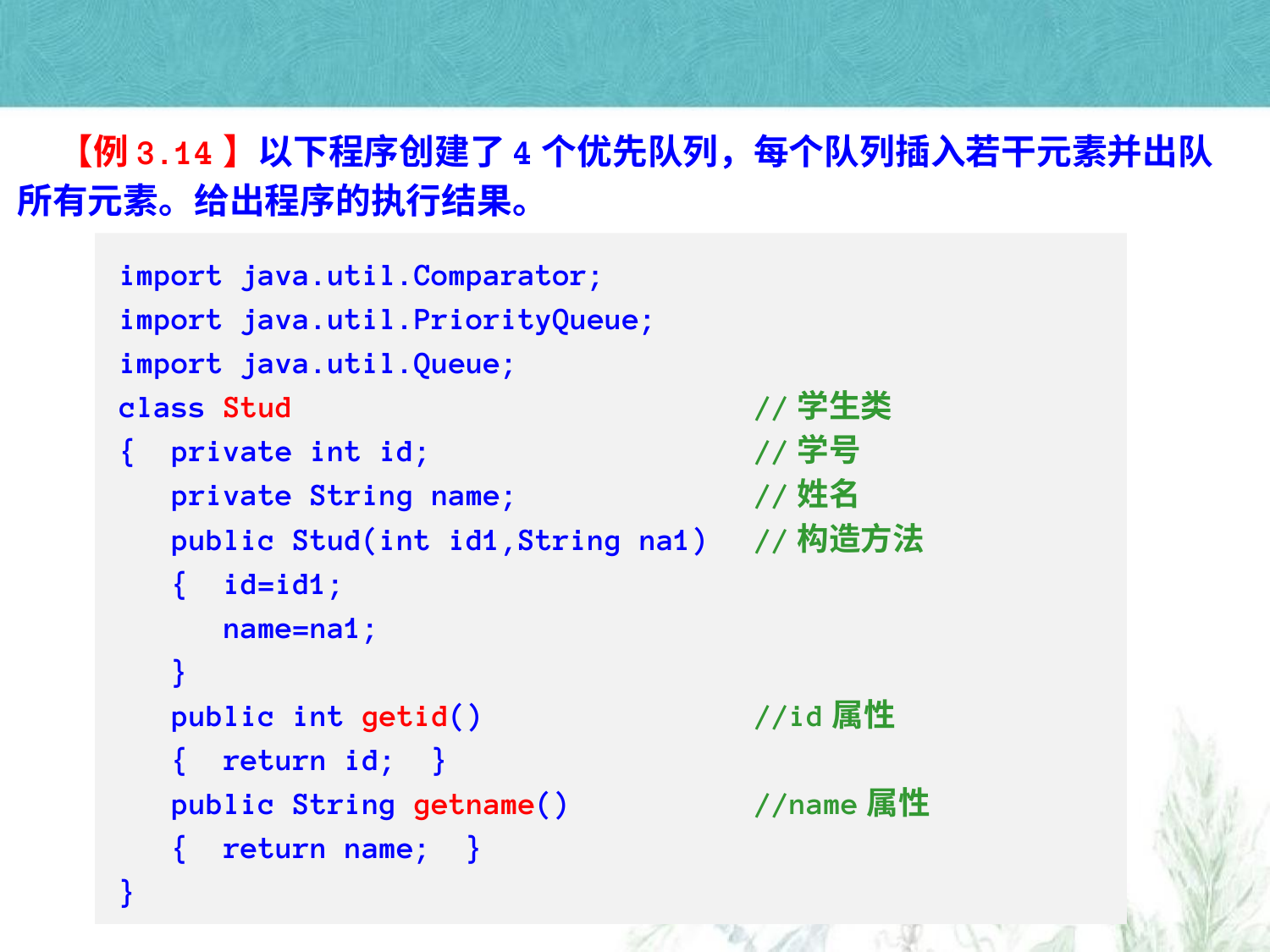

【例3.14】以下程序创建了4个优先队列，每个队列插入若干元素并出队所有元素。给出程序的执行结果。
import java.util.Comparator;
import java.util.PriorityQueue;
import java.util.Queue;
class Stud				//学生类
{  private int id;			//学号
   private String name;		//姓名
   public Stud(int id1,String na1)	//构造方法
   {  id=id1;
      name=na1;
   }
   public int getid()			//id属性
   {  return id;  }
   public String getname()		//name属性
   {  return name;  }
}